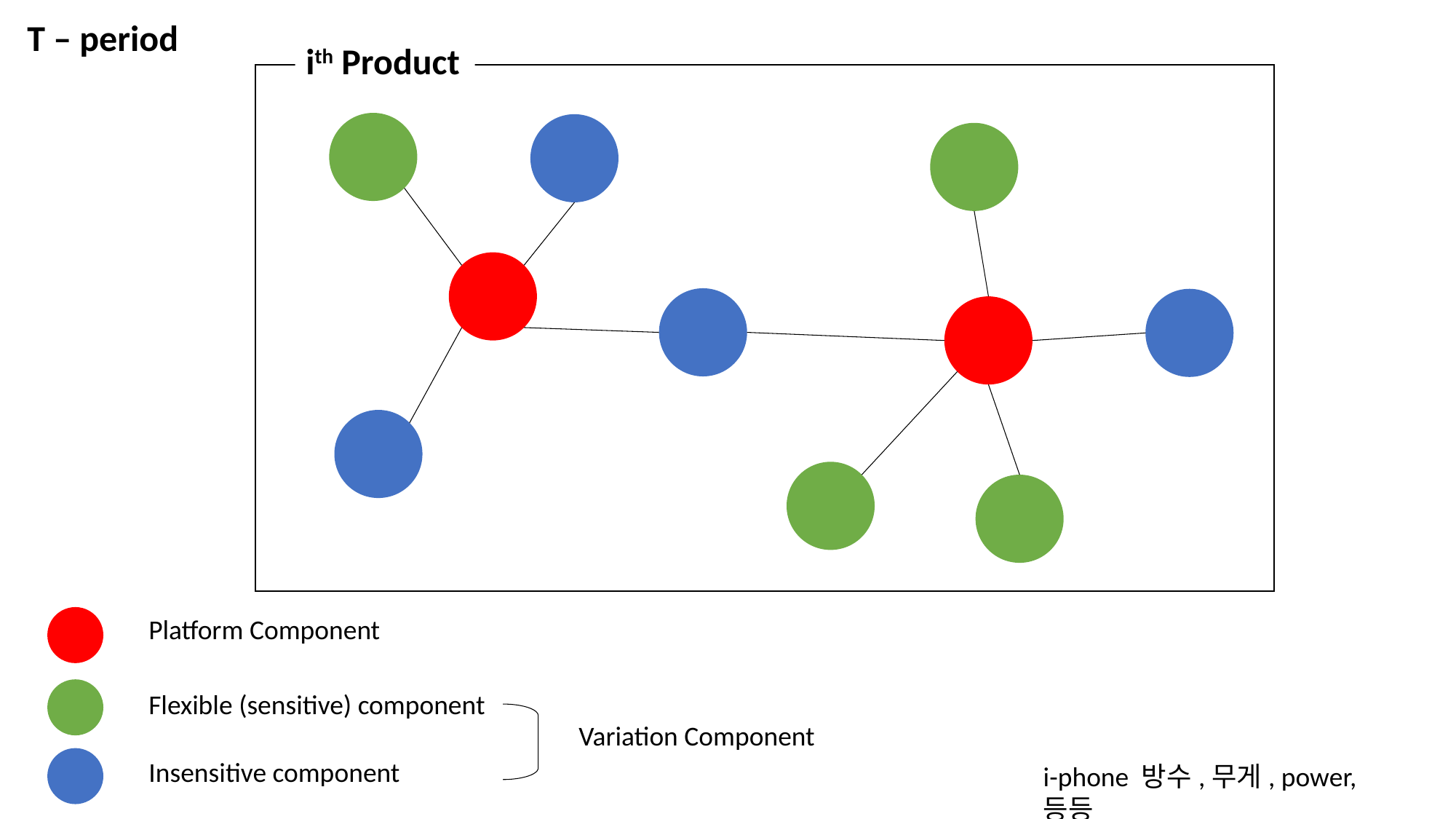

T – period
ith Product

Platform Component

Flexible (sensitive) component

Variation Component

Insensitive component
i-phone 방수,무게, power, 등등